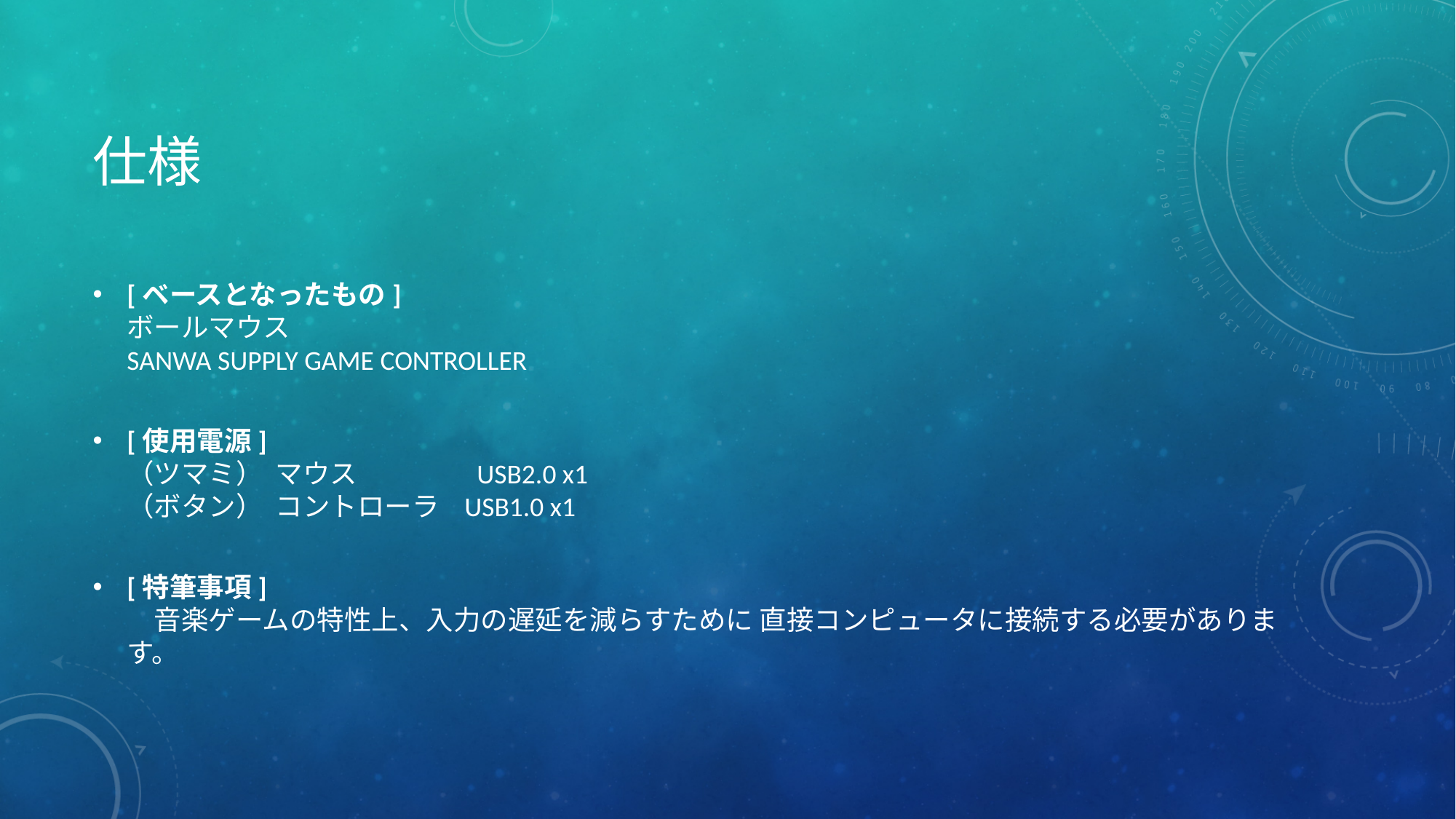

# 仕様
[ベースとなったもの]
ボールマウス
SANWA SUPPLY GAME CONTROLLER
[使用電源]
（ツマミ）  マウス 　　　    USB2.0 x1
（ボタン）  コントローラ   USB1.0 x1
[特筆事項]
　音楽ゲームの特性上、入力の遅延を減らすために 直接コンピュータに接続する必要があります。